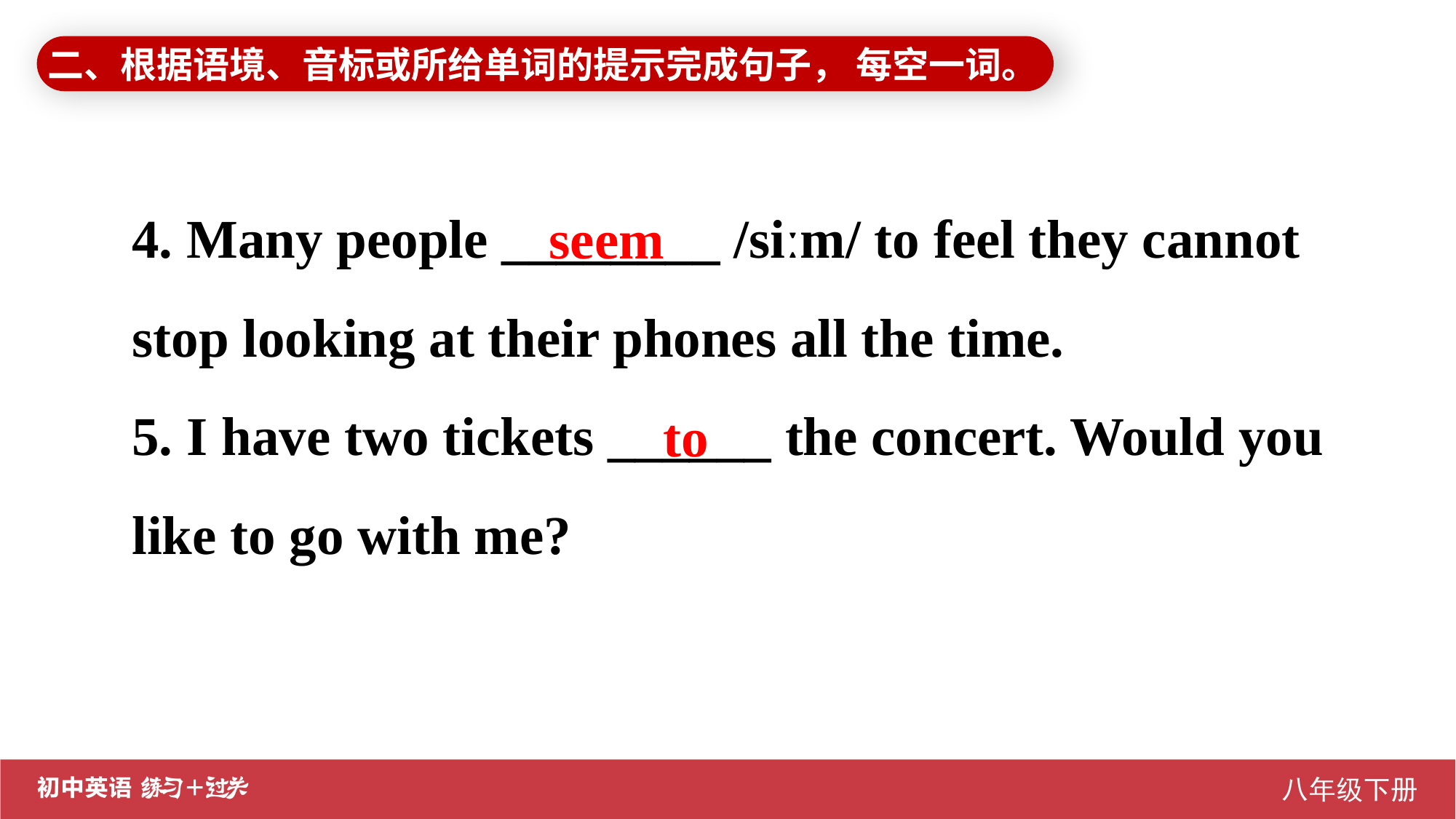

二、根据语境、音标或所给单词的提示完成句子， 每空一词。
4. Many people ________ /siːm/ to feel they cannot stop looking at their phones all the time.
5. I have two tickets ______ the concert. Would you like to go with me?
seem
 to